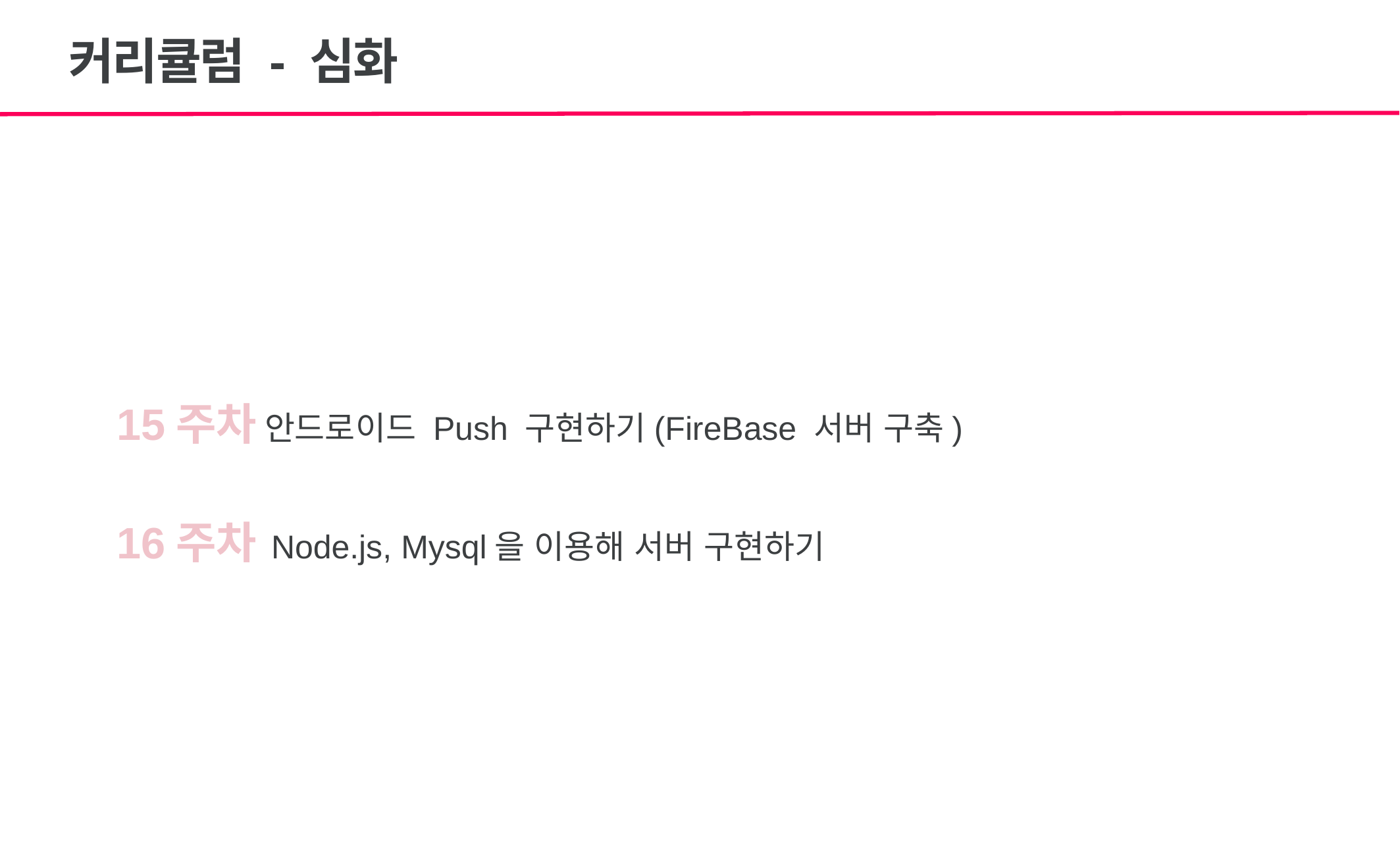

# 커리큘럼 - 심화
15주차 안드로이드 Push 구현하기(FireBase 서버 구축)
16주차 Node.js, Mysql을 이용해 서버 구현하기